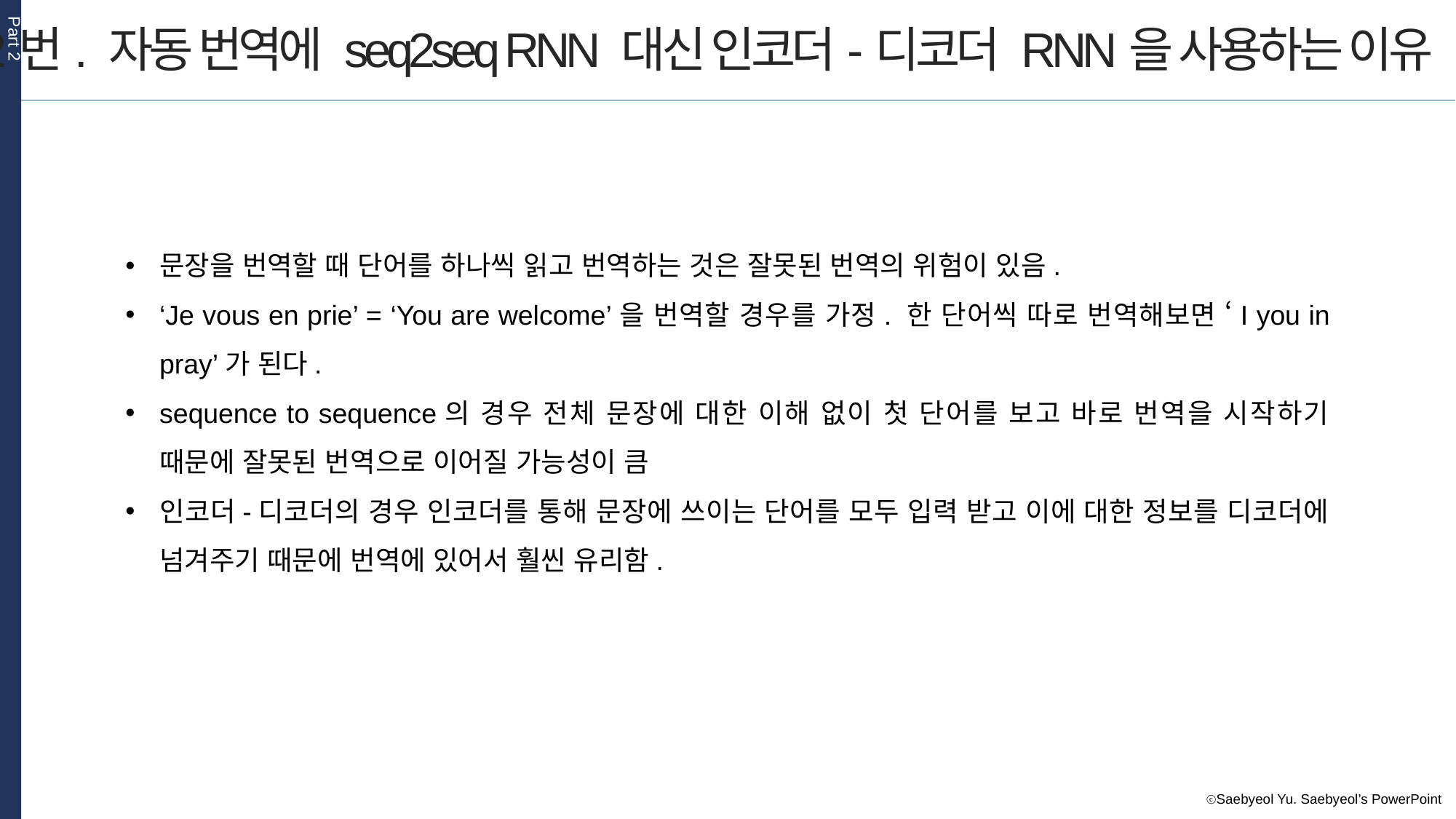

Part 2
2번. 자동 번역에 seq2seq RNN 대신 인코더-디코더 RNN을 사용하는 이유
문장을 번역할 때 단어를 하나씩 읽고 번역하는 것은 잘못된 번역의 위험이 있음.
‘Je vous en prie’ = ‘You are welcome’을 번역할 경우를 가정. 한 단어씩 따로 번역해보면 ‘I you in pray’가 된다.
sequence to sequence의 경우 전체 문장에 대한 이해 없이 첫 단어를 보고 바로 번역을 시작하기 때문에 잘못된 번역으로 이어질 가능성이 큼
인코더-디코더의 경우 인코더를 통해 문장에 쓰이는 단어를 모두 입력 받고 이에 대한 정보를 디코더에 넘겨주기 때문에 번역에 있어서 훨씬 유리함.